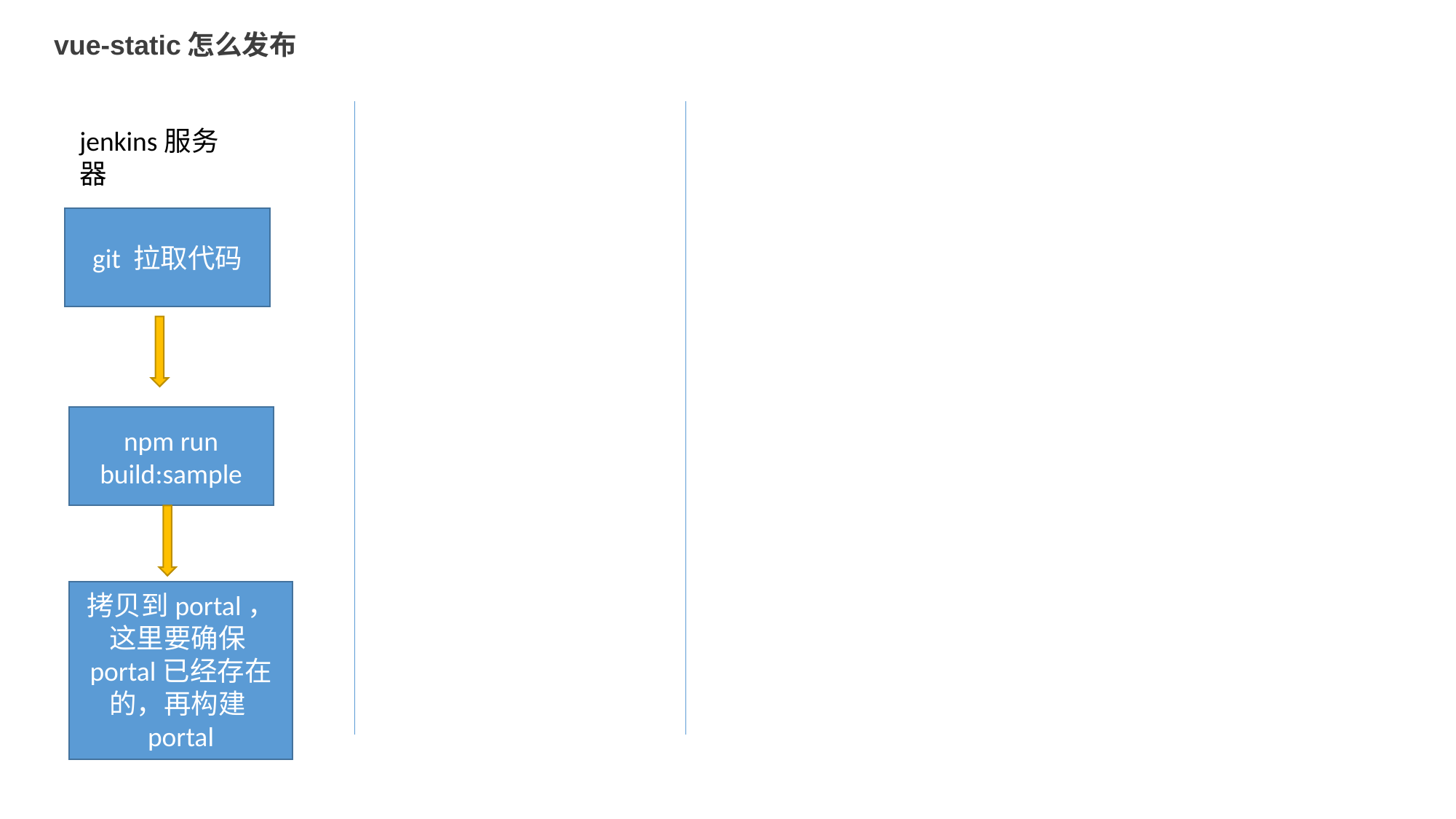

vue-static怎么发布
jenkins服务器
git 拉取代码

npm run build:sample

拷贝到portal，这里要确保portal已经存在的，再构建portal